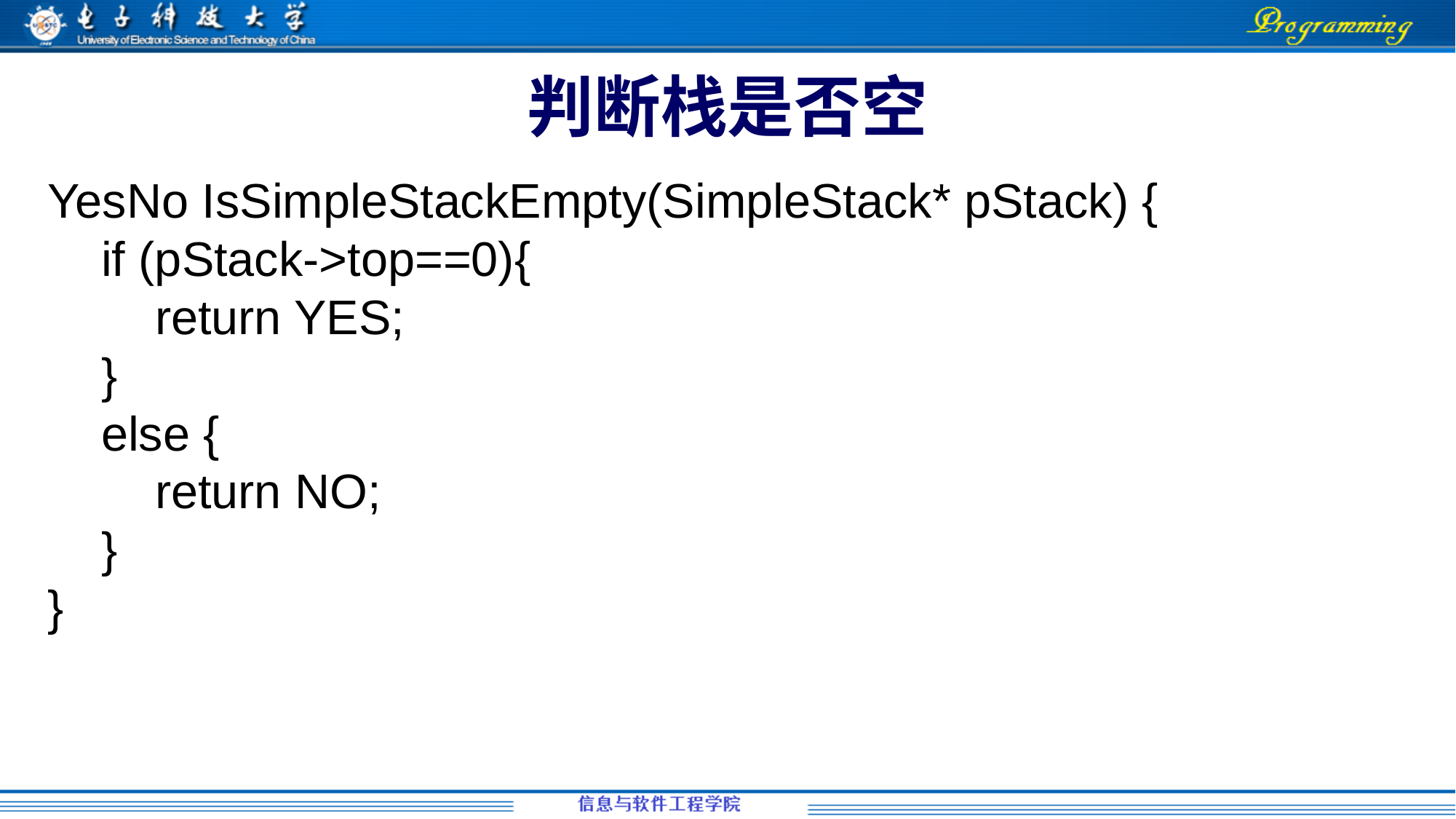

# 判断栈是否空
YesNo IsSimpleStackEmpty(SimpleStack* pStack) {
    if (pStack->top==0){
        return YES;
    }
    else {
        return NO;
    }
}